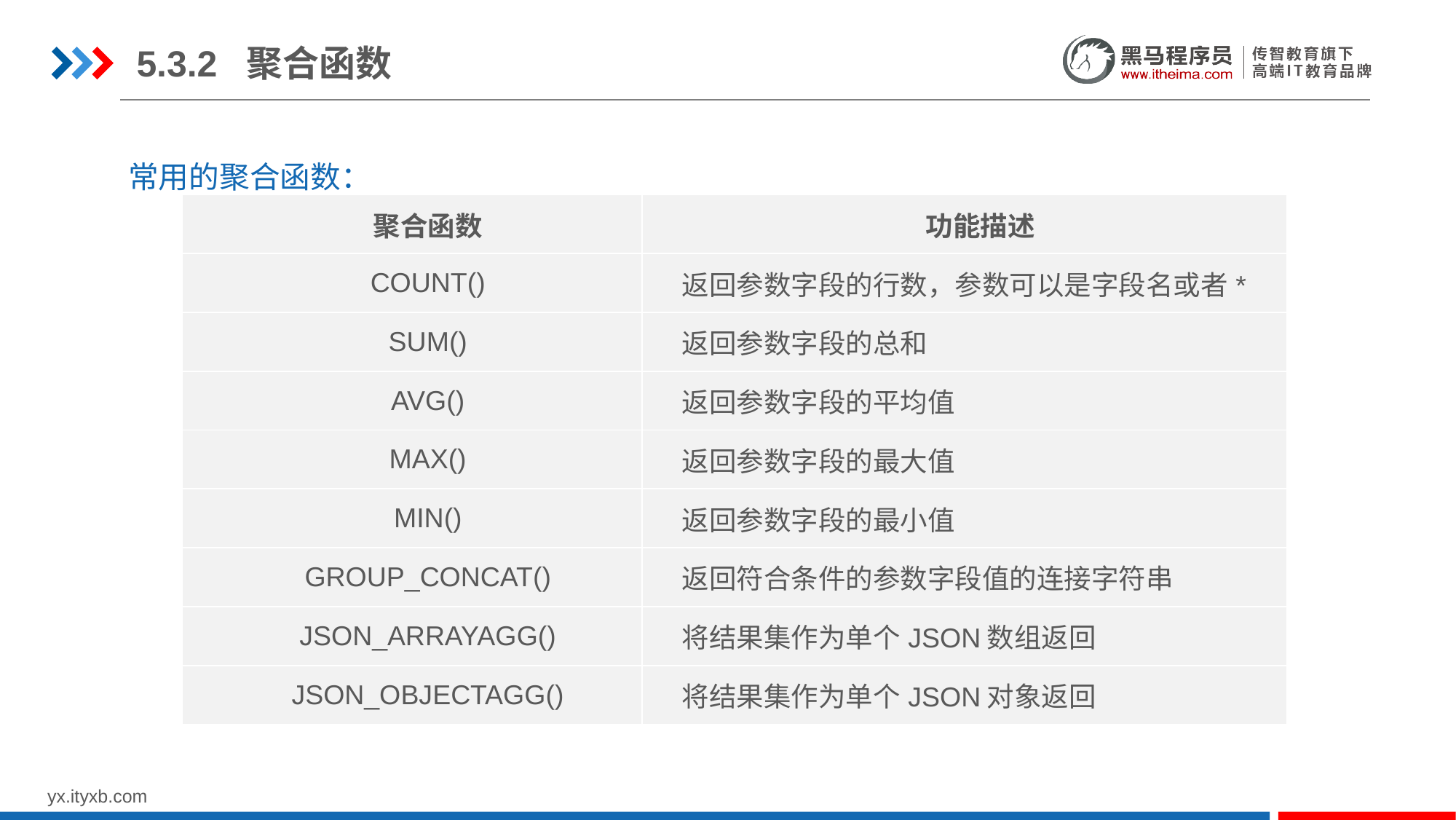

5.3.2  聚合函数
常用的聚合函数：
| 聚合函数 | 功能描述 |
| --- | --- |
| COUNT() | 返回参数字段的行数，参数可以是字段名或者\* |
| SUM() | 返回参数字段的总和 |
| AVG() | 返回参数字段的平均值 |
| MAX() | 返回参数字段的最大值 |
| MIN() | 返回参数字段的最小值 |
| GROUP\_CONCAT() | 返回符合条件的参数字段值的连接字符串 |
| JSON\_ARRAYAGG() | 将结果集作为单个JSON数组返回 |
| JSON\_OBJECTAGG() | 将结果集作为单个JSON对象返回 |